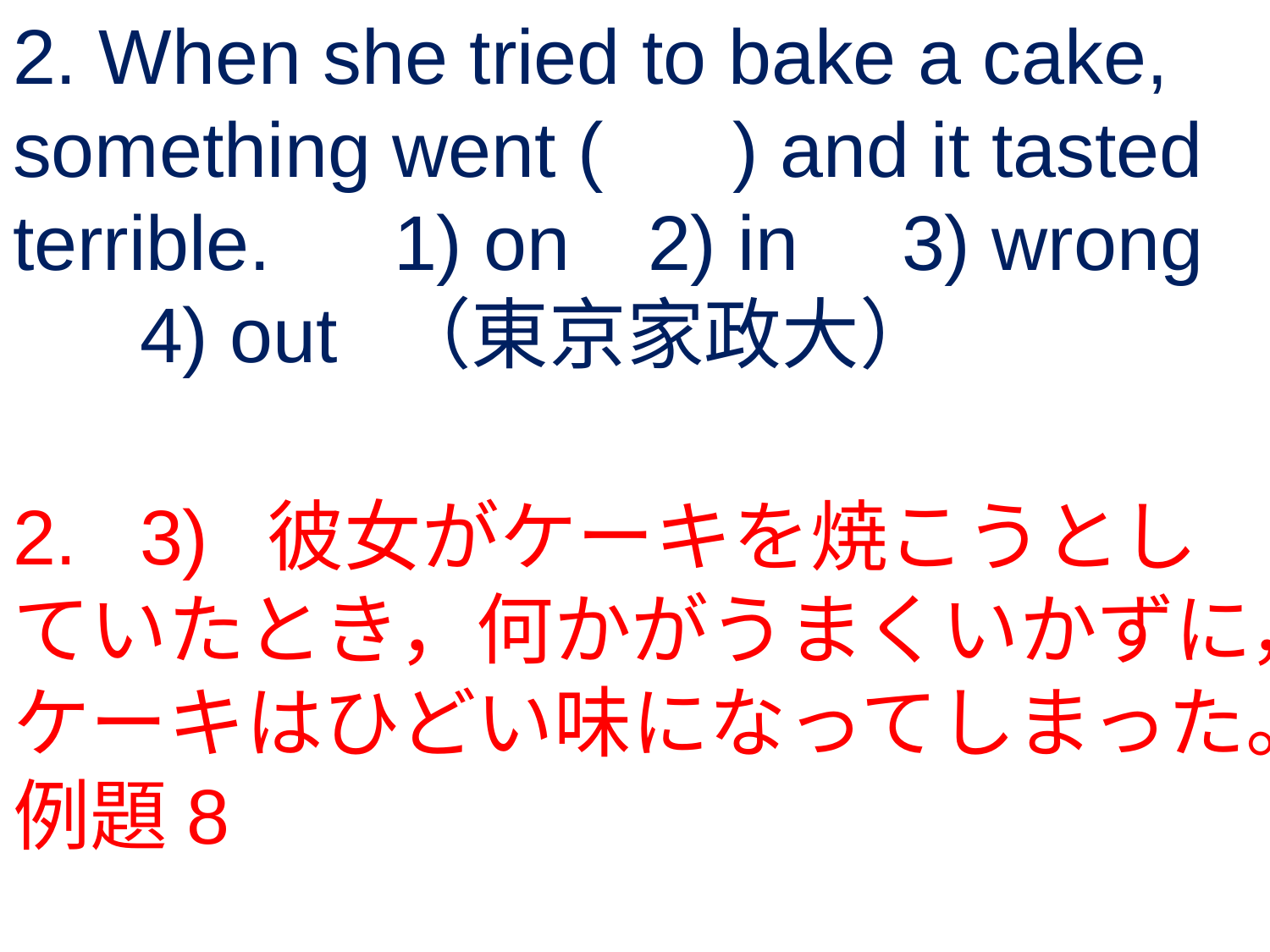

# 2. When she tried to bake a cake, something went (      ) and it tasted terrible.	1) on	2) in	3) wrong	4) out	（東京家政大）
2.	3) 	彼女がケーキを焼こうとしていたとき，何かがうまくいかずに，ケーキはひどい味になってしまった。例題8